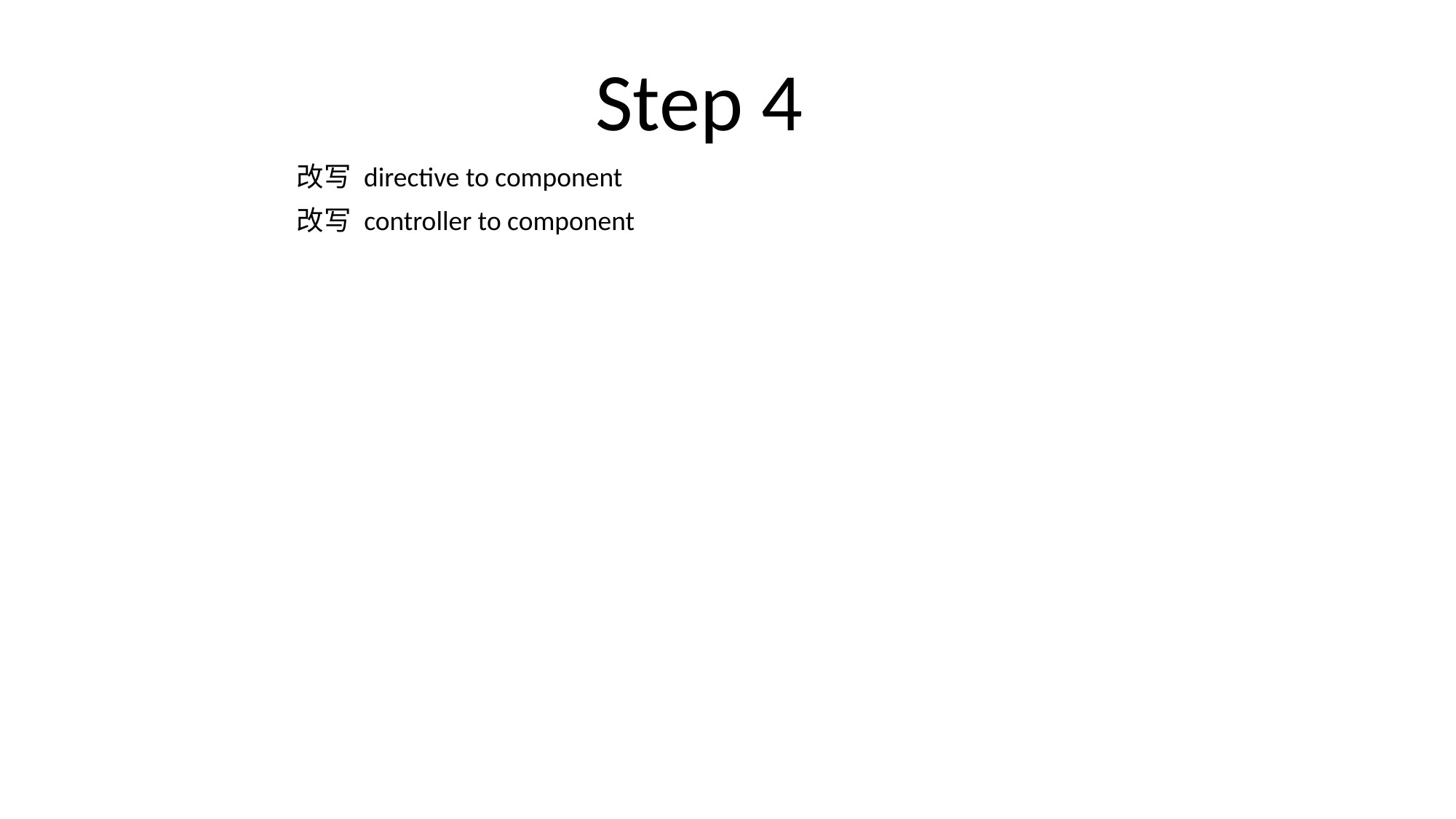

Step 4
改写 directive to component
改写 controller to component